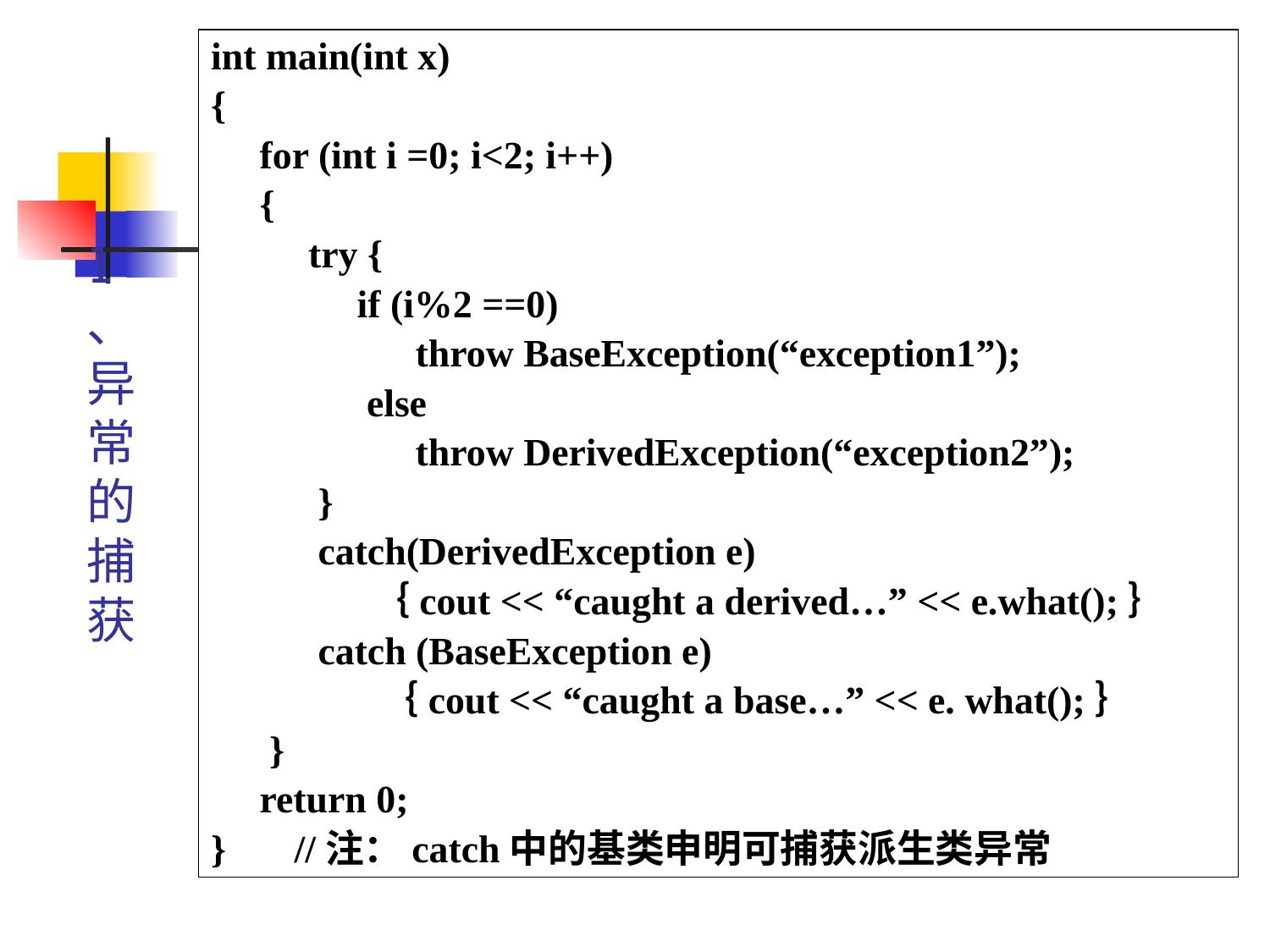

int main(int x)
{
     for (int i =0; i<2; i++)
     {
          try {
               if (i%2 ==0)
                     throw BaseException(“exception1”);
                else
                     throw DerivedException(“exception2”);
           }
           catch(DerivedException e)
                 ｛cout << “caught a derived…” << e.what();｝
           catch (BaseException e)
                  ｛cout << “caught a base…” << e. what();｝
      }
     return 0;
}       //注：catch中的基类申明可捕获派生类异常

1、异常的捕获